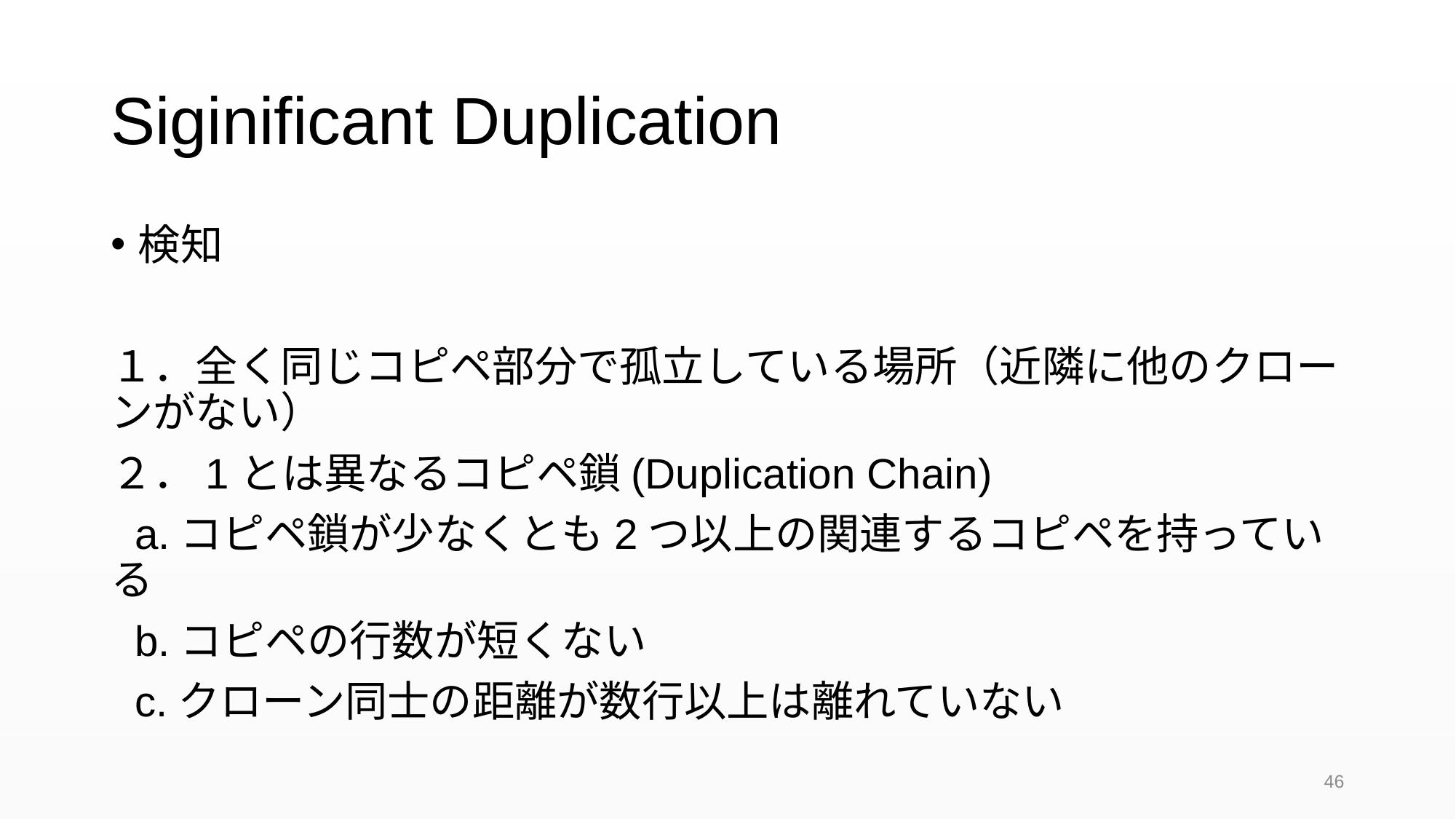

# Siginificant Duplication
検知

１．全く同じコピペ部分で孤立している場所（近隣に他のクローンがない）
２．1とは異なるコピペ鎖(Duplication Chain)
  a.コピペ鎖が少なくとも2つ以上の関連するコピペを持っている
  b.コピペの行数が短くない
  c.クローン同士の距離が数行以上は離れていない
46